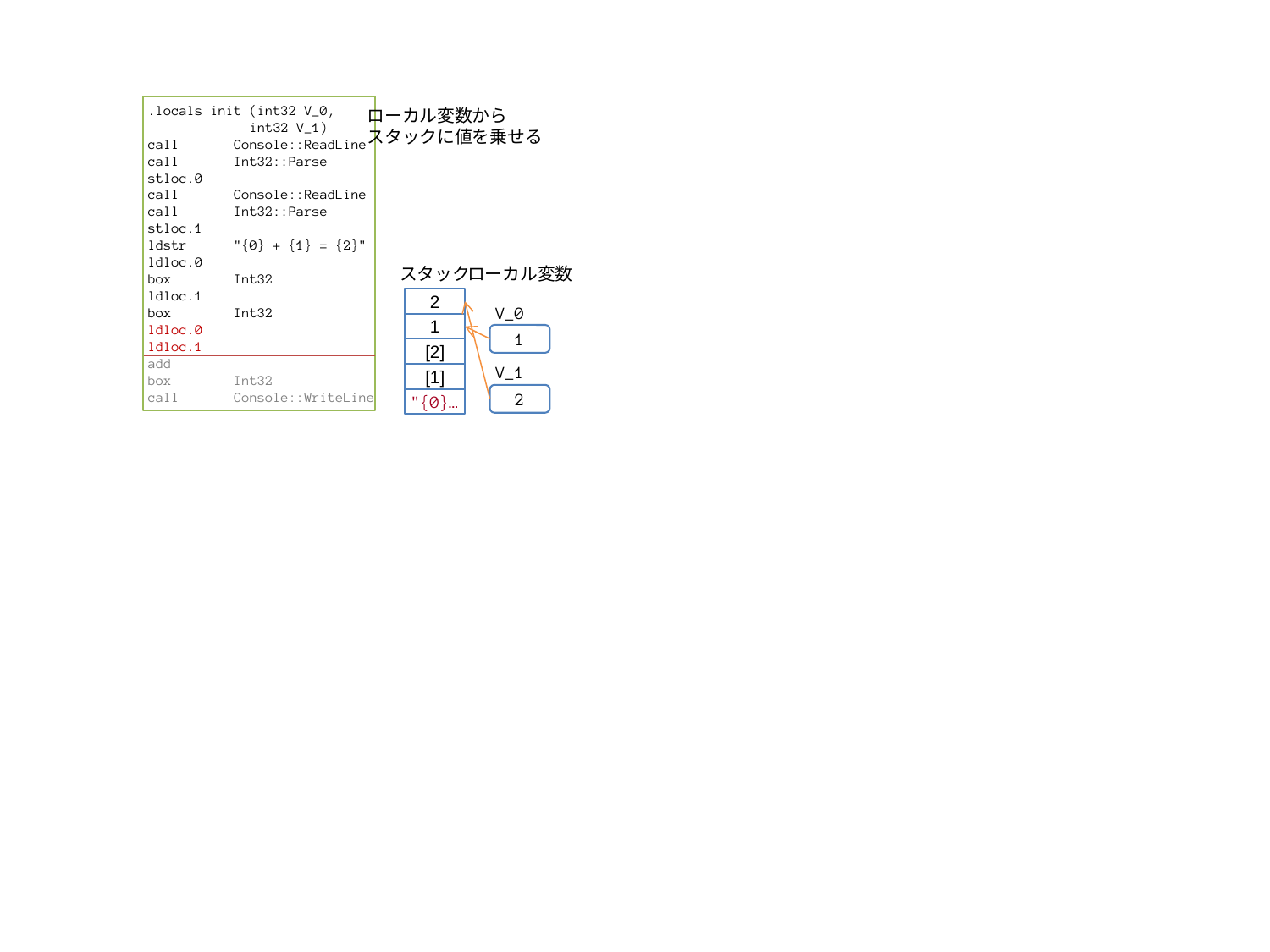

.locals init (int32 V_0,
             int32 V_1)
call       Console::ReadLine
call       Int32::Parse
stloc.0
call       Console::ReadLine
call       Int32::Parse
stloc.1
ldstr      "{0} + {1} = {2}"
ldloc.0
box        Int32
ldloc.1
box        Int32
ldloc.0
ldloc.1
add
box        Int32
call       Console::WriteLine
ローカル変数から
スタックに値を乗せる
スタック
ローカル変数
2
V_0
1
1
[2]
V_1
[1]
2
"{0}…